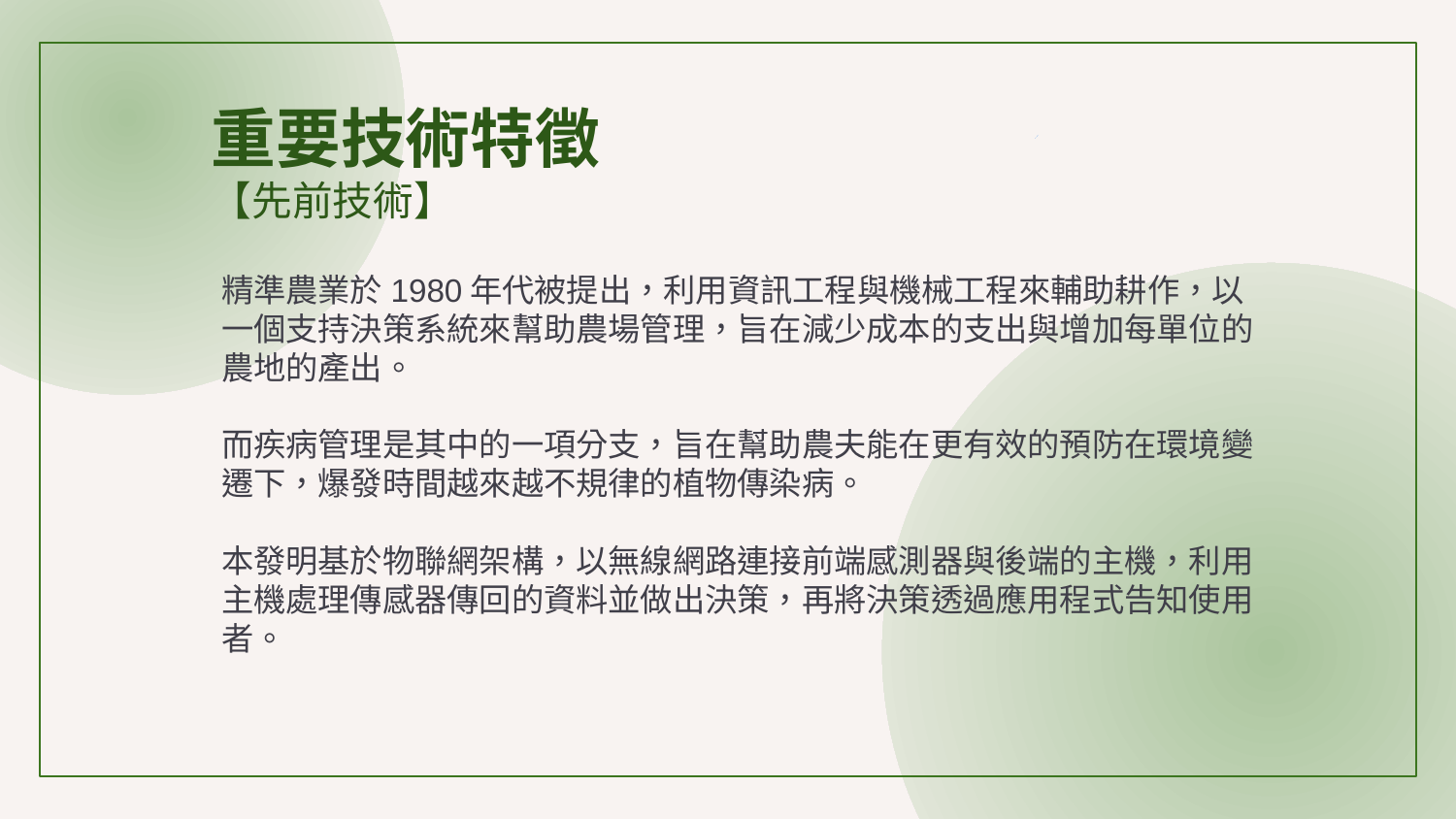

重要技術特徵
【先前技術】

精準農業於1980年代被提出，利用資訊工程與機械工程來輔助耕作，以一個支持決策系統來幫助農場管理，旨在減少成本的支出與增加每單位的農地的產出。

而疾病管理是其中的一項分支，旨在幫助農夫能在更有效的預防在環境變遷下，爆發時間越來越不規律的植物傳染病。

本發明基於物聯網架構，以無線網路連接前端感測器與後端的主機，利用主機處理傳感器傳回的資料並做出決策，再將決策透過應用程式告知使用者。